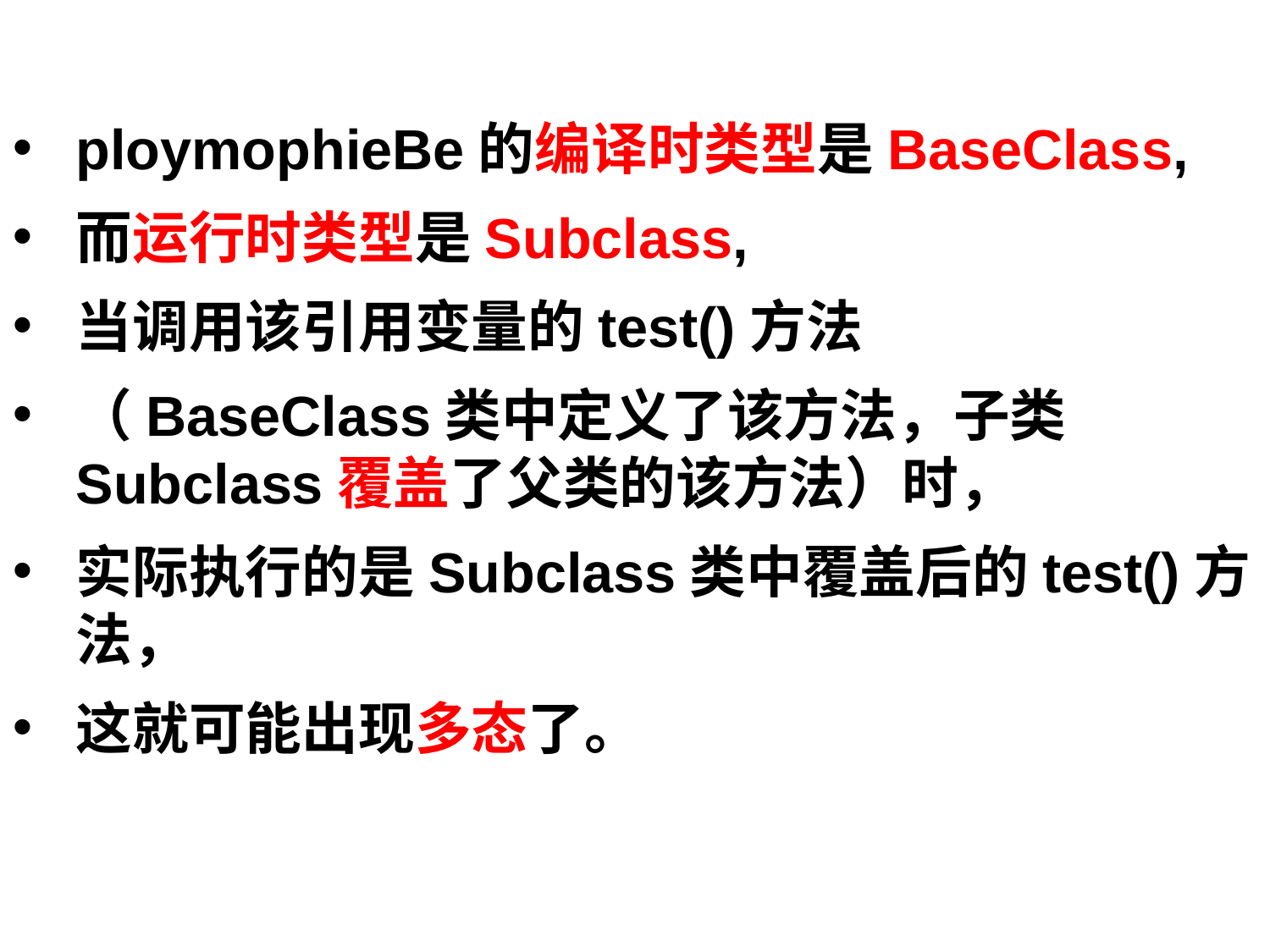

ploymophieBe的编译时类型是BaseClass,
而运行时类型是Subclass,
当调用该引用变量的test()方法
（BaseClass类中定义了该方法，子类Subclass覆盖了父类的该方法）时，
实际执行的是Subclass类中覆盖后的test()方法，
这就可能出现多态了。